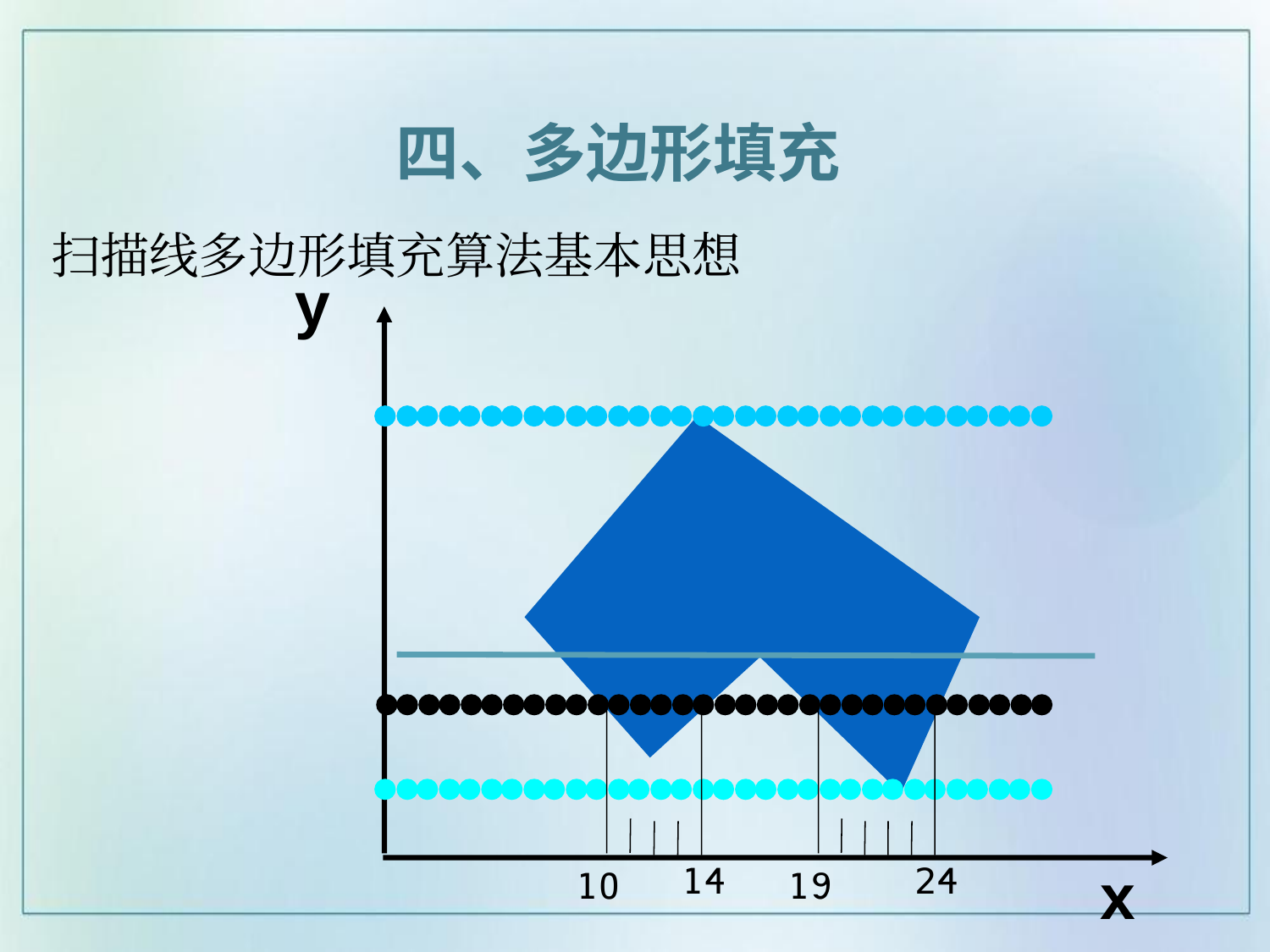

四、多边形填充
# 扫描线多边形填充算法基本思想
y

14
24
x

10
19